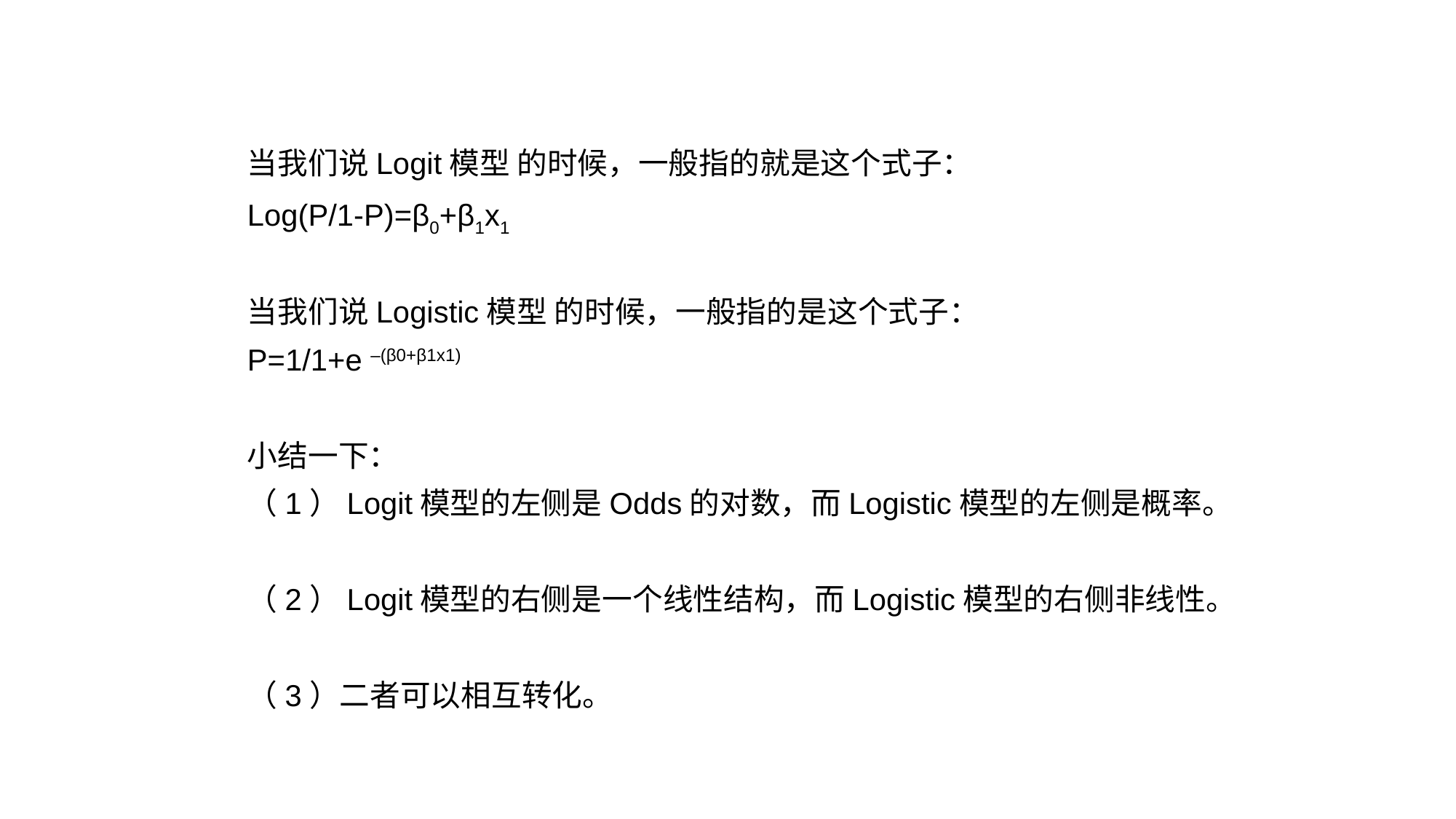

当我们说Logit模型 的时候，一般指的就是这个式子：
Log(P/1-P)=β0+β1x1

当我们说Logistic模型 的时候，一般指的是这个式子：
P=1/1+e –(β0+β1x1)

小结一下：
（1）Logit模型的左侧是Odds的对数，而Logistic模型的左侧是概率。

（2）Logit模型的右侧是一个线性结构，而Logistic模型的右侧非线性。

（3）二者可以相互转化。